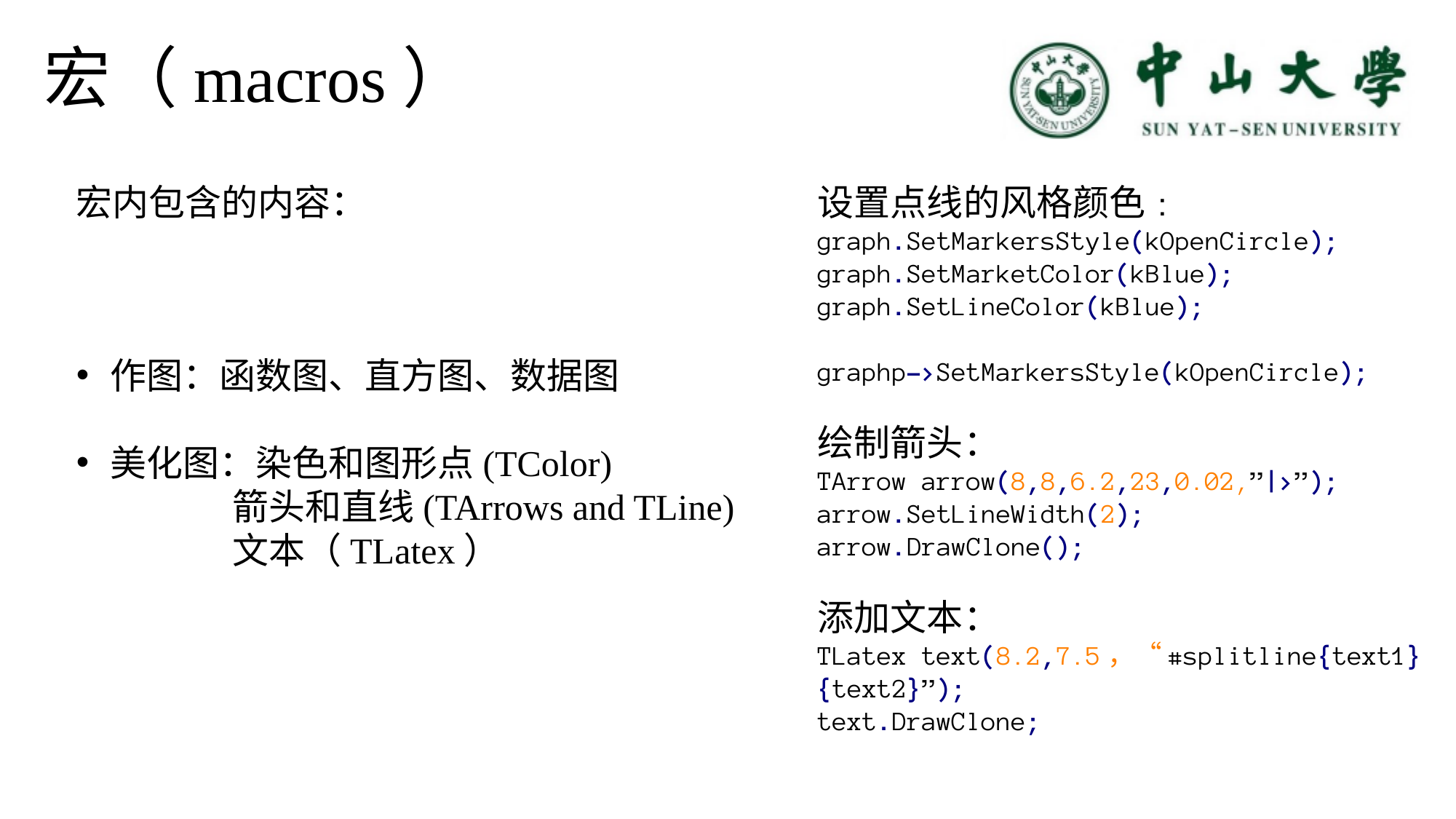

宏（macros）
宏内包含的内容：
设置点线的风格颜色:
graph.SetMarkersStyle(kOpenCircle);
graph.SetMarketColor(kBlue);
graph.SetLineColor(kBlue);

graphp->SetMarkersStyle(kOpenCircle);

绘制箭头：
TArrow arrow(8,8,6.2,23,0.02,”|>”);
arrow.SetLineWidth(2);
arrow.DrawClone();

添加文本：
TLatex text(8.2,7.5，“#splitline{text1}{text2}”);
text.DrawClone;

作图：函数图、直方图、数据图

美化图：染色和图形点(TColor)
                  箭头和直线(TArrows and TLine)
                  文本（TLatex）